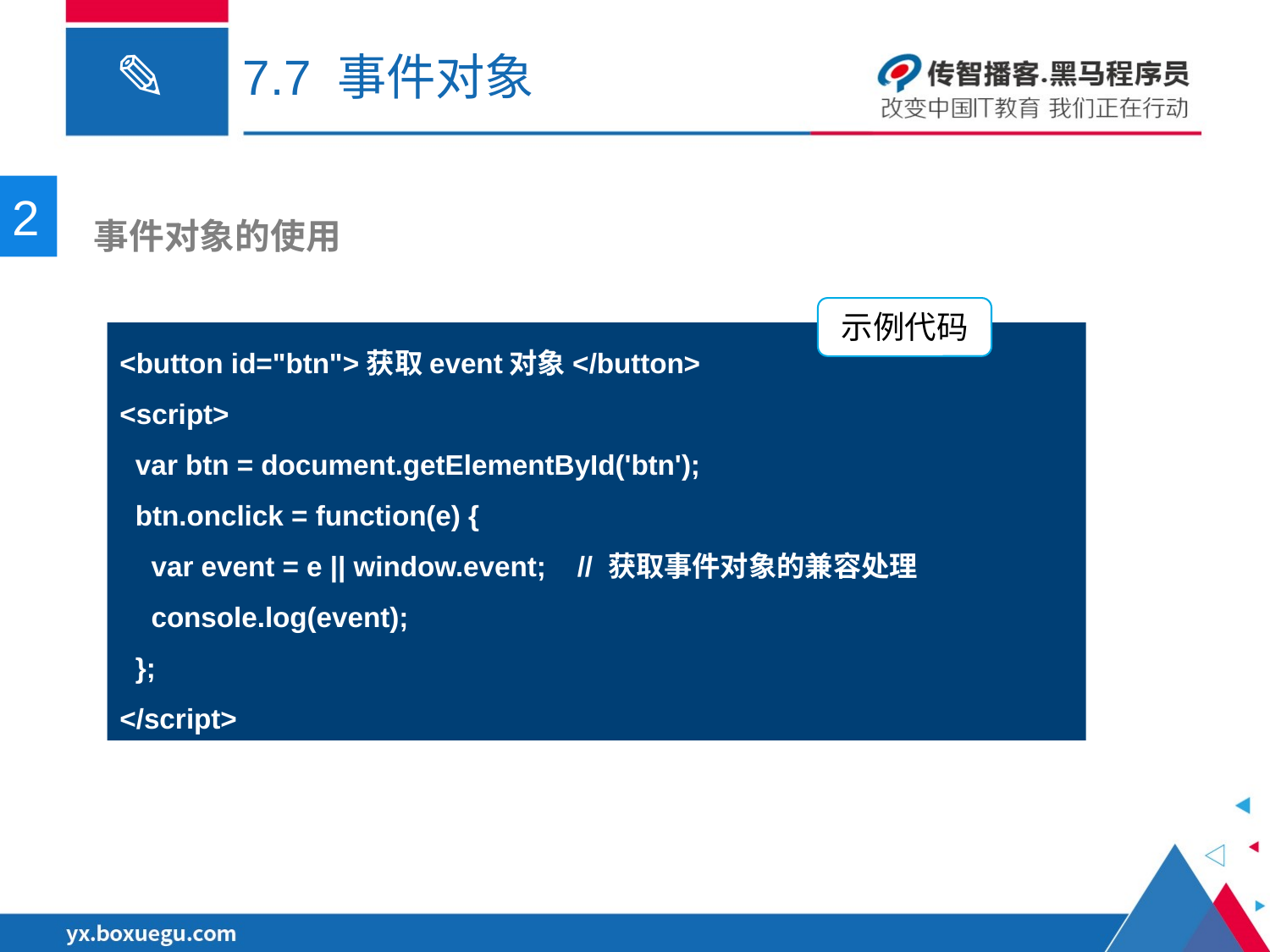

# 7.7 事件对象

2
  事件对象的使用
示例代码
<button id="btn">获取event对象</button>
<script>
  var btn = document.getElementById('btn');
  btn.onclick = function(e) {
    var event = e || window.event;    // 获取事件对象的兼容处理
    console.log(event);
  };
</script>